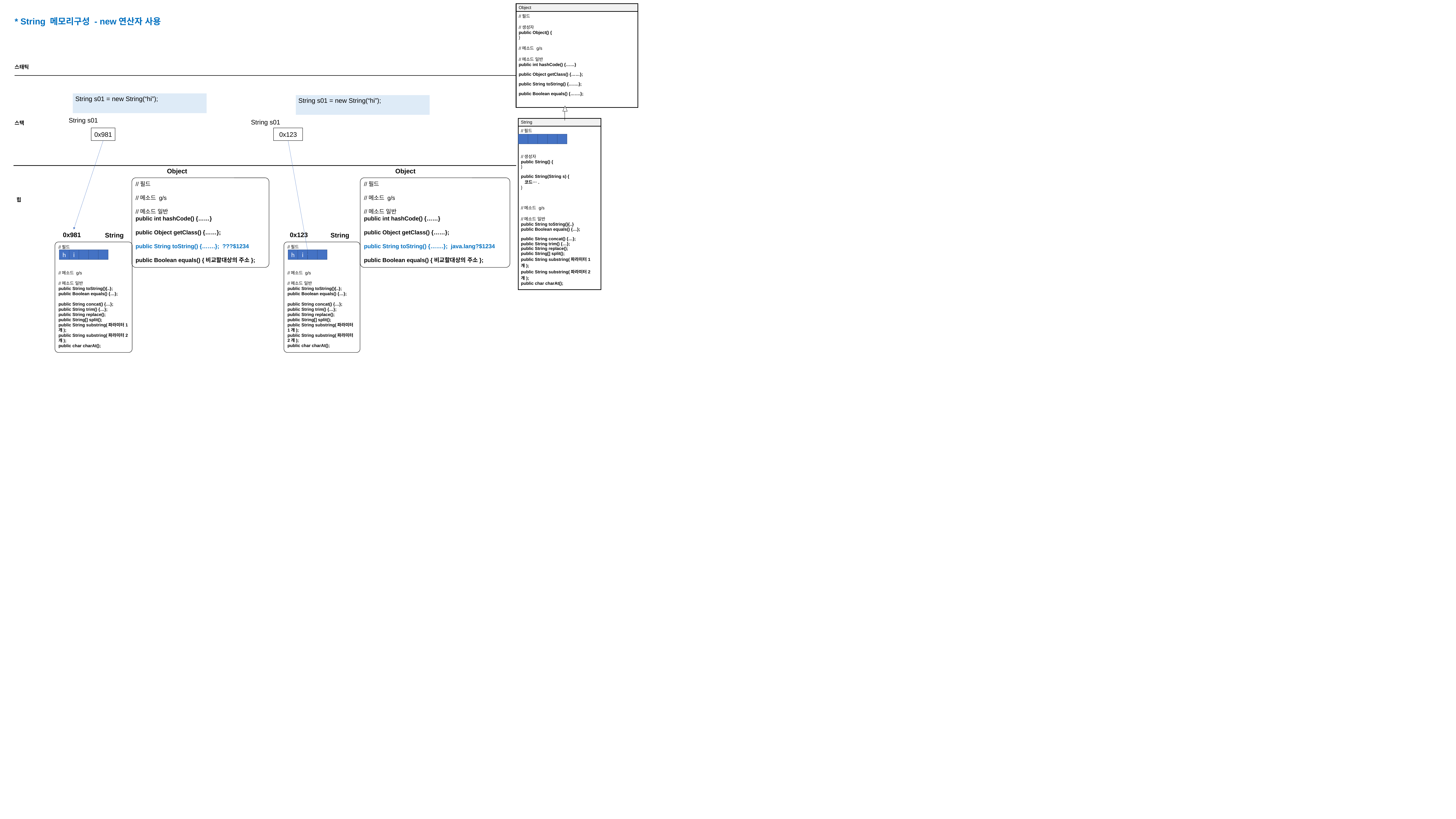

| Object |
| --- |
| //필드 //생성자 public Object() { } //메소드 g/s //메소드 일반 public int hashCode() {……} public Object getClass() {……}; public String toString() {…….}; public Boolean equals() {…….}; |
* String 메모리구성 - new연산자 사용
스태틱
String s01 = new String(“hi”);

String s01 = new String(“hi”);

  String s01
  String s01
스택
| String |
| --- |
| //필드 //생성자 public String() { } public String(String s) { 코드…. } //메소드 g/s //메소드 일반 public String toString(){..} public Boolean equals() {…}; public String concat() {…}; public String trim() {…}; public String replace(); public String[] split(); public String substring(파라미터1개); public String substring(파라미터2개); public char charAt(); |
0x981
0x123

Object
Object
//필드

//메소드 g/s

//메소드 일반
public int hashCode() {……}

public Object getClass() {……};

public String toString() {…….};  ???$1234

public Boolean equals() {비교할대상의 주소};

//필드

//메소드 g/s

//메소드 일반
public int hashCode() {……}

public Object getClass() {……};

public String toString() {…….};  java.lang?$1234

public Boolean equals() {비교할대상의 주소};

힙
0x981
String
//필드

//메소드 g/s

//메소드 일반
public String toString(){..};
public Boolean equals() {…};

public String concat() {…};
public String trim() {…};
public String replace();
public String[] split();
public String substring(파라미터1개);
public String substring(파라미터2개);
public char charAt();

0x123
String
//필드

//메소드 g/s

//메소드 일반
public String toString(){..};
public Boolean equals() {…};

public String concat() {…};
public String trim() {…};
public String replace();
public String[] split();
public String substring(파라미터1개);
public String substring(파라미터2개);
public char charAt();

h
i

h
i